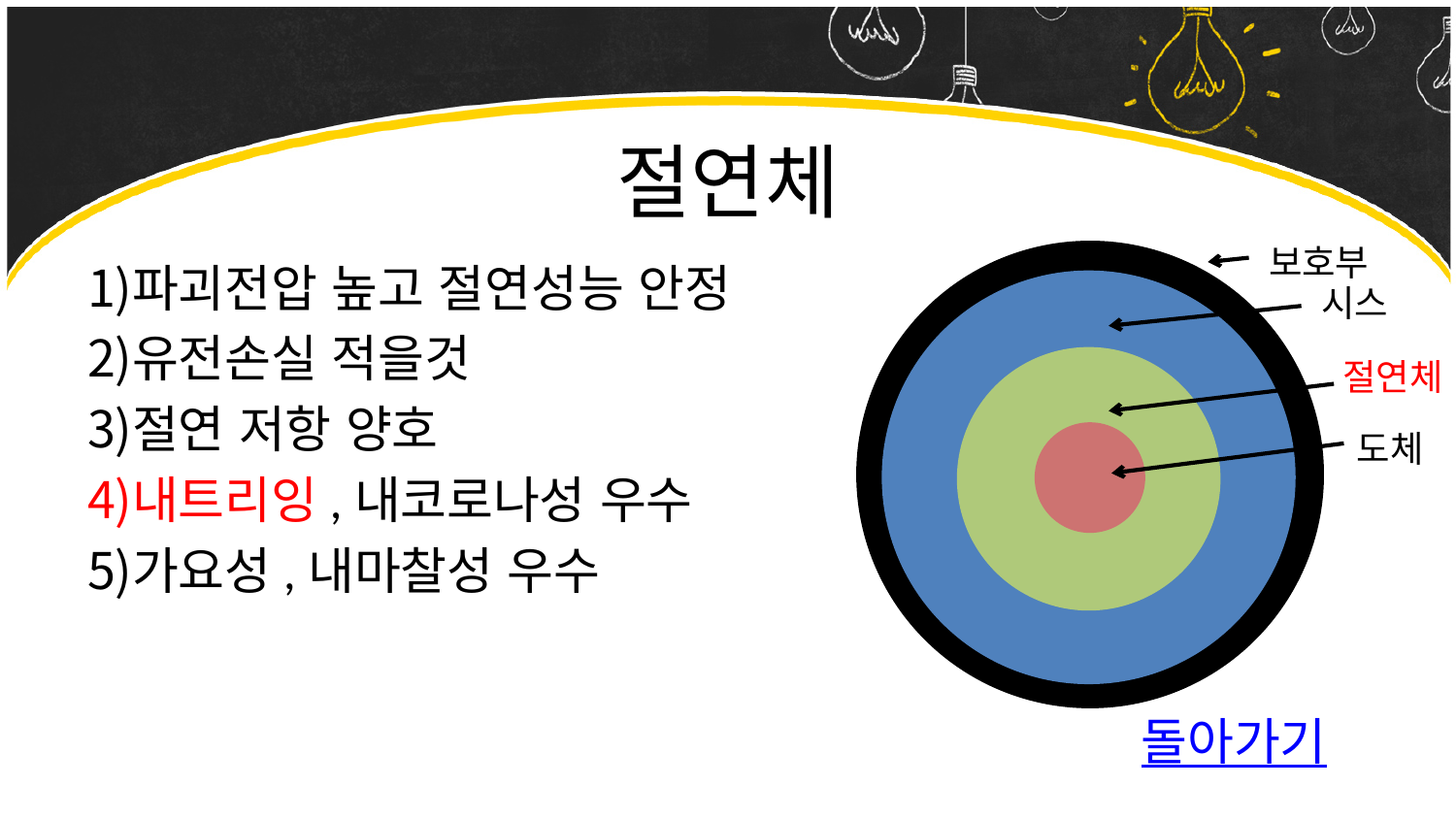

# 절연체
보호부

파괴전압 높고 절연성능 안정
유전손실 적을것
절연 저항 양호
내트리잉,내코로나성 우수
가요성,내마찰성 우수

시스
절연체

도체

돌아가기